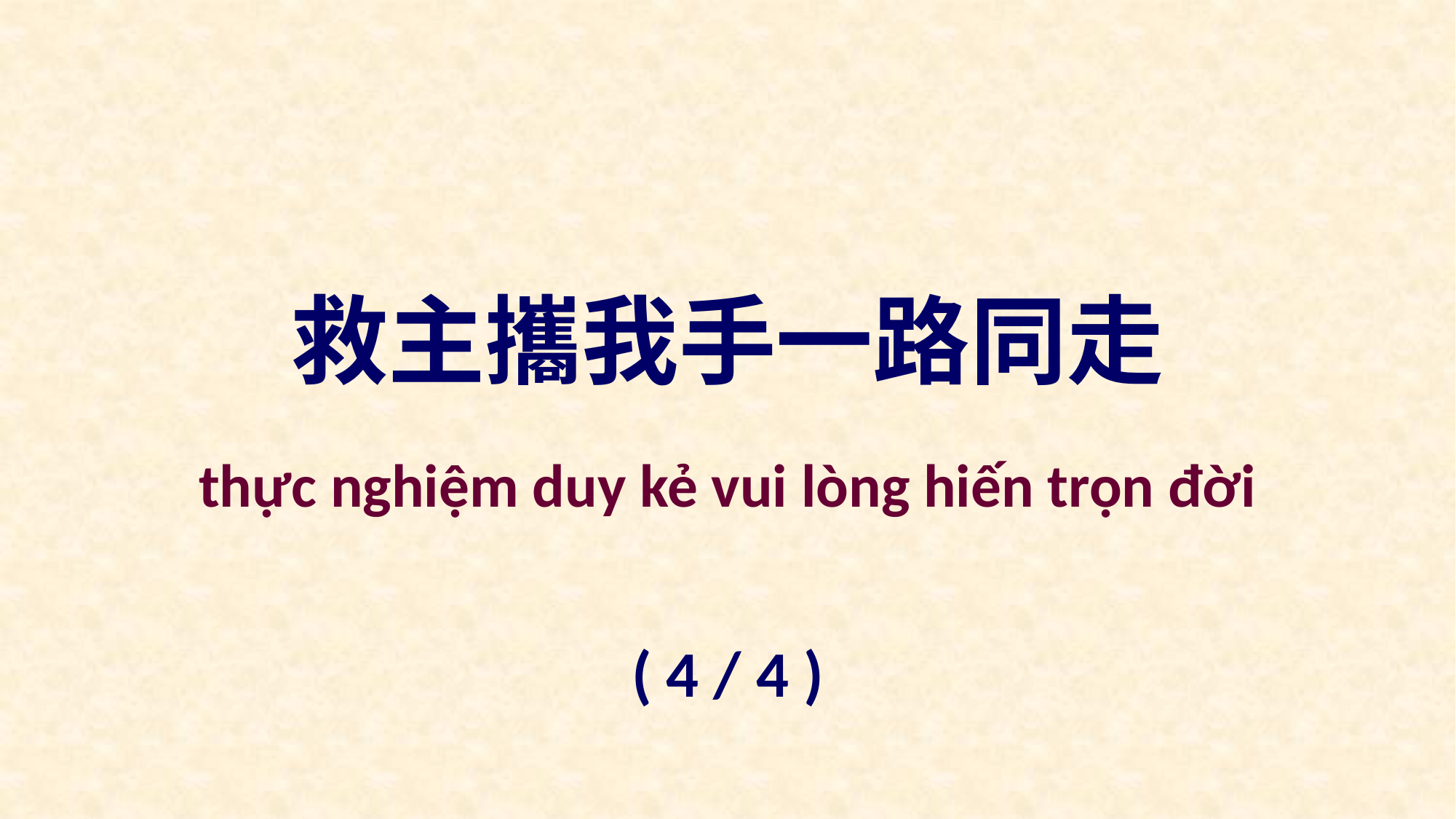

救主攜我手一路同走
thực nghiệm duy kẻ vui lòng hiến trọn đời
( 4 / 4 )